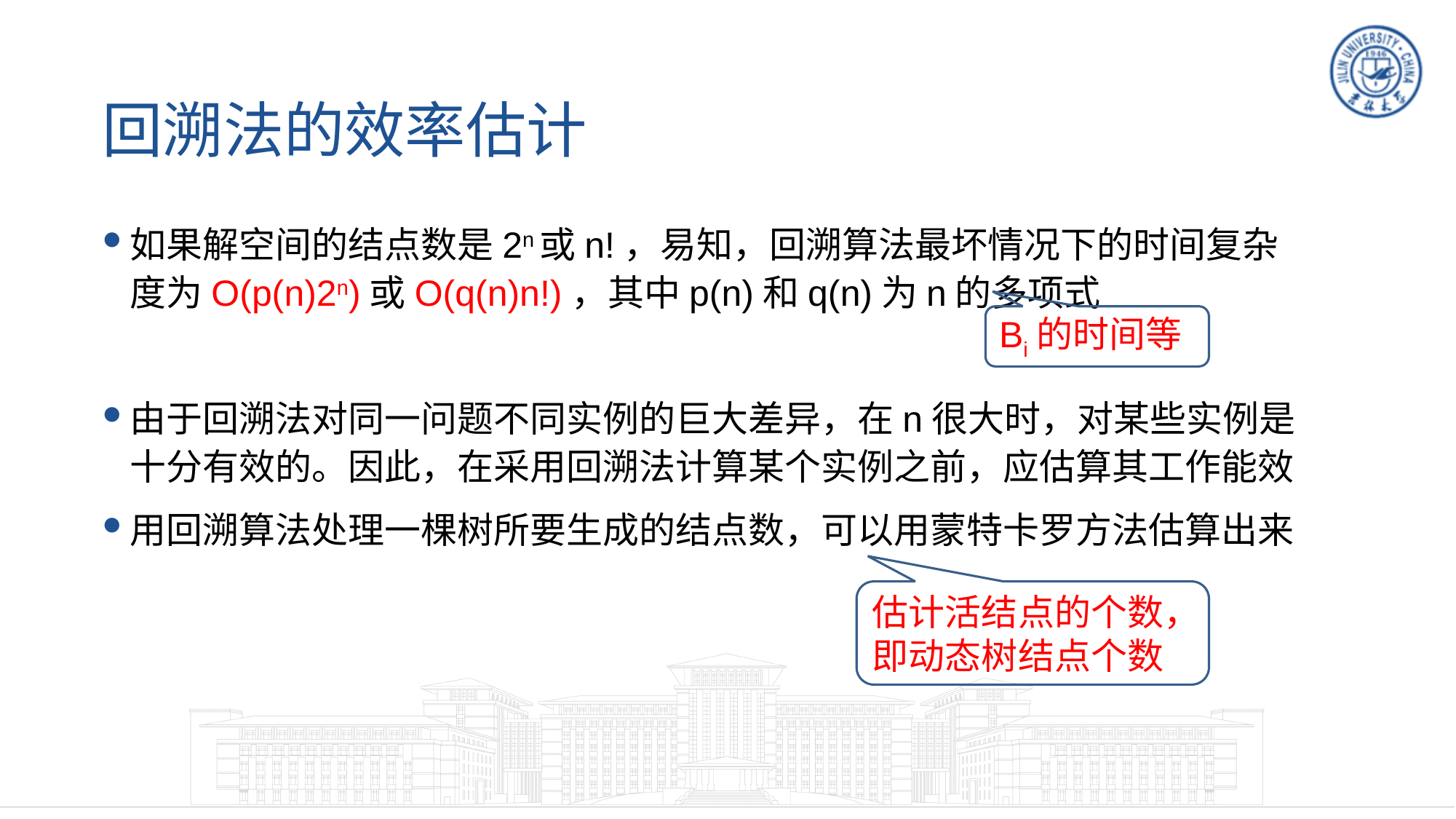

# 回溯法的效率估计
如果解空间的结点数是2n或n!，易知，回溯算法最坏情况下的时间复杂度为O(p(n)2n)或O(q(n)n!)，其中p(n)和q(n)为n的多项式

由于回溯法对同一问题不同实例的巨大差异，在n很大时，对某些实例是十分有效的。因此，在采用回溯法计算某个实例之前，应估算其工作能效
用回溯算法处理一棵树所要生成的结点数，可以用蒙特卡罗方法估算出来
Bi的时间等
估计活结点的个数，即动态树结点个数